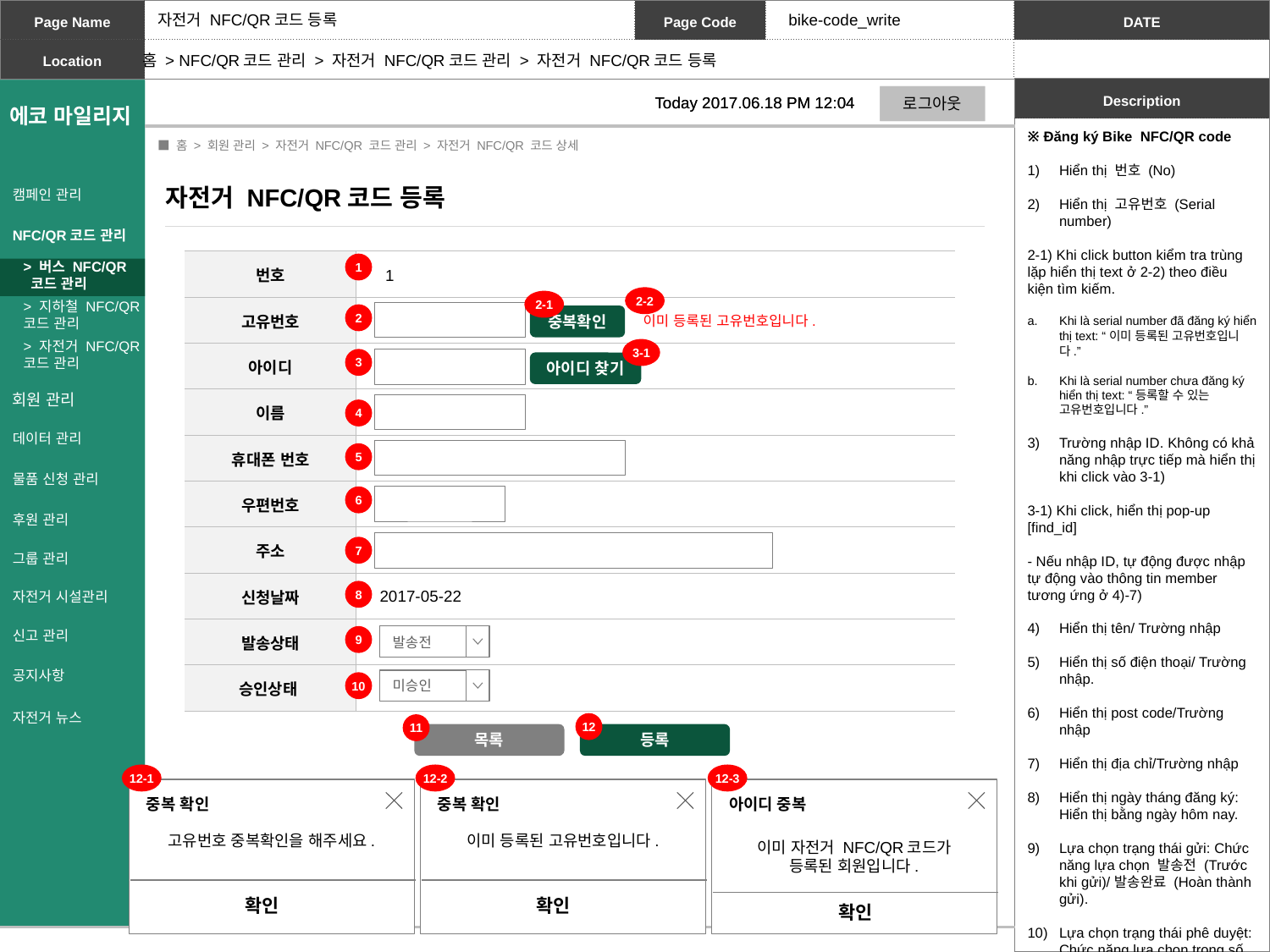

자전거 NFC/QR코드 등록
bike-code_write
홈 > NFC/QR코드 관리 > 자전거 NFC/QR코드 관리 > 자전거 NFC/QR코드 등록

로그아웃
로그아웃
Today 2017.06.18 PM 12:04
Today 2017.06.18 PM 12:04
에코 마일리지
※ Đăng ký Bike  NFC/QR code

Hiển thị 번호 (No)

Hiển thị 고유번호 (Serial number)

2-1) Khi click button kiểm tra trùng lặp hiển thị text ở 2-2) theo điều kiện tìm kiếm.

Khi là serial number đã đăng ký hiển thị text: “이미 등록된 고유번호입니다.”

Khi là serial number chưa đăng ký hiển thị text: “등록할 수 있는 고유번호입니다.”

Trường nhập ID. Không có khả năng nhập trực tiếp mà hiển thị khi click vào 3-1)

3-1) Khi click, hiển thị pop-up [find_id]

- Nếu nhập ID, tự động được nhập tự động vào thông tin member tương ứng ở 4)-7)

Hiển thị tên/ Trường nhập

Hiển thị số điện thoại/ Trường nhập.

Hiển thị post code/Trường nhập

Hiển thị địa chỉ/Trường nhập

Hiển thị ngày tháng đăng ký: Hiển thị bằng ngày hôm nay.

Lựa chọn trạng thái gửi: Chức năng lựa chọn 발송전 (Trước khi gửi)/발송완료 (Hoàn thành gửi).

Lựa chọn trạng thái phê duyệt: Chức năng lựa chọn trong số  미승인 (Chưa phê duyệt), 승인완료 (Hoàn thành phê duyệt), 승인취소 (Hủy phê duyệt). Nội dung tham khảo slide sau.

   ■ 홈 > 회원 관리 > 자전거 NFC/QR 코드 관리 > 자전거 NFC/QR 코드 상세
자전거 NFC/QR코드 등록
캠페인 관리
NFC/QR코드 관리
| 번호 | 1 |
| --- | --- |
| 고유번호 |  |
| 아이디 |  |
| 이름 |  |
| 휴대폰 번호 |  |
| 우편번호 |  |
| 주소 |  |
| 신청날짜 | 2017-05-22 |
| 발송상태 |  |
| 승인상태 |  |
1
> 버스 NFC/QR
 코드 관리

2-2
2-1
> 지하철 NFC/QR
코드 관리

2
중복확인
이미 등록된 고유번호입니다.
> 자전거 NFC/QR
코드 관리
3-1
3

아이디 찾기
회원 관리

4
데이터 관리

5
물품 신청 관리
6

후원 관리

7
그룹 관리
자전거 시설관리
8
신고 관리
발송전

9
공지사항
미승인

10
자전거 뉴스
12
11
목록
등록
12-1
12-2
12-3

중복 확인
중복 확인
아이디 중복

고유번호 중복확인을 해주세요.
이미 등록된 고유번호입니다.
이미 자전거 NFC/QR코드가
등록된 회원입니다.
18
18
확인
확인
확인